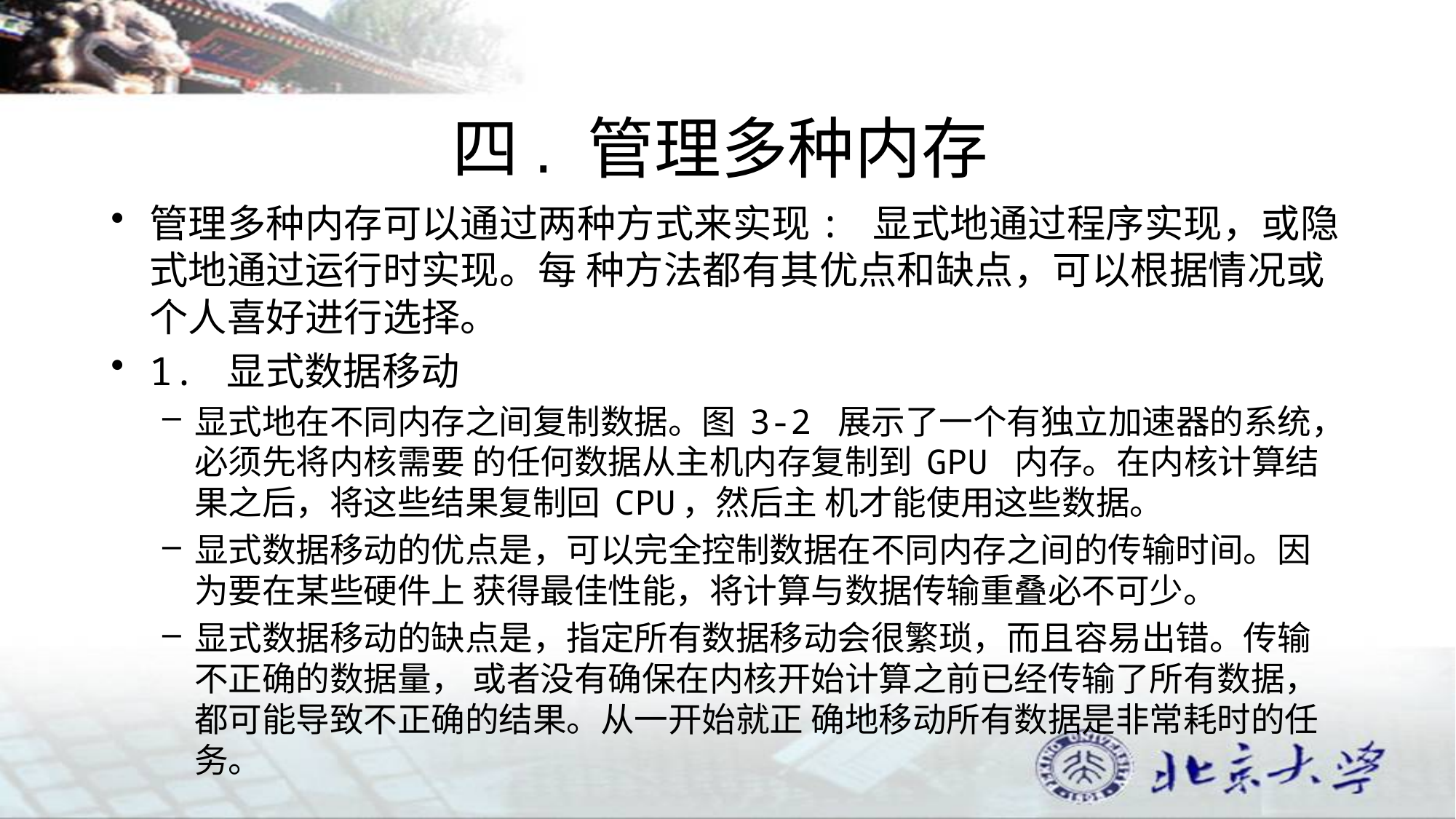

# 四. 管理多种内存
管理多种内存可以通过两种方式来实现: 显式地通过程序实现，或隐式地通过运行时实现。每 种方法都有其优点和缺点，可以根据情况或个人喜好进行选择。
1. 显式数据移动
显式地在不同内存之间复制数据。图 3-2 展示了一个有独立加速器的系统，必须先将内核需要 的任何数据从主机内存复制到 GPU 内存。在内核计算结果之后，将这些结果复制回 CPU，然后主 机才能使用这些数据。
显式数据移动的优点是，可以完全控制数据在不同内存之间的传输时间。因为要在某些硬件上 获得最佳性能，将计算与数据传输重叠必不可少。
显式数据移动的缺点是，指定所有数据移动会很繁琐，而且容易出错。传输不正确的数据量， 或者没有确保在内核开始计算之前已经传输了所有数据，都可能导致不正确的结果。从一开始就正 确地移动所有数据是非常耗时的任务。